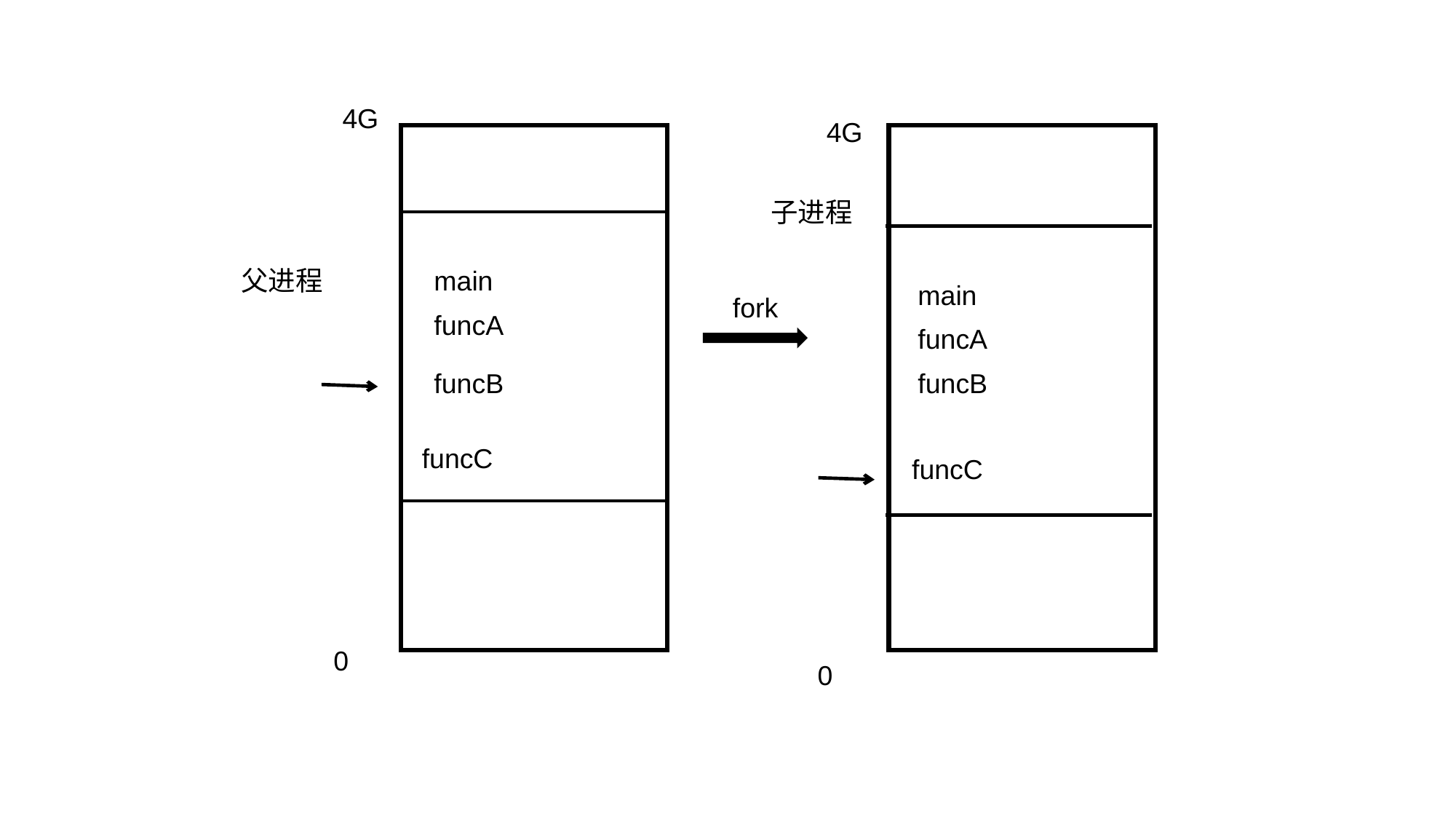

4G
4G

子进程
父进程
main
main
fork
funcA
funcA

funcB
funcB
funcC
funcC
0
0